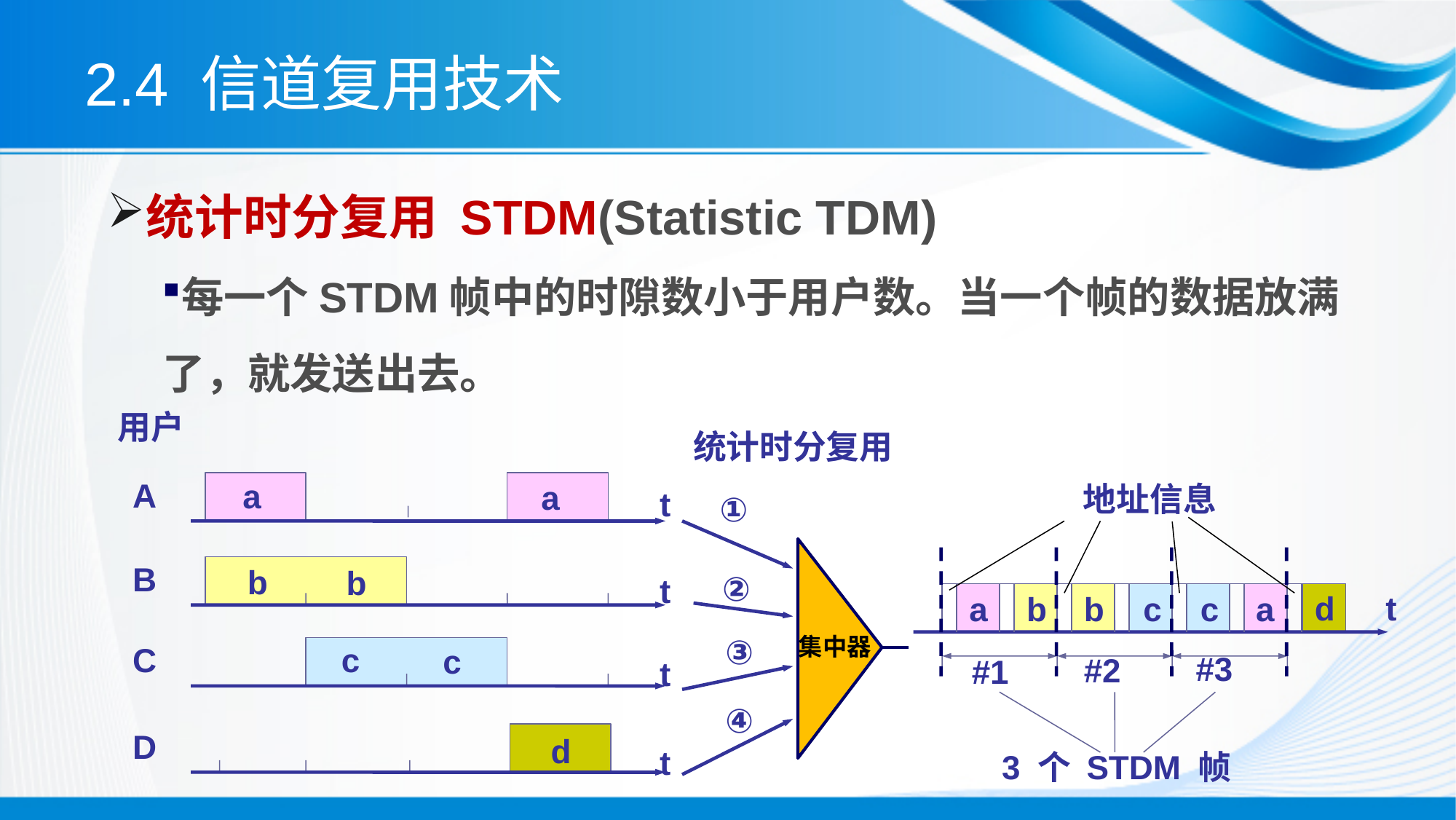

# 2.4 信道复用技术
统计时分复用 STDM(Statistic TDM)
每一个STDM帧中的时隙数小于用户数。当一个帧的数据放满了，就发送出去。
用户
统计时分复用
A
a
a

地址信息
t
①

B
b
b

②
t
t
d
a
b
b
c
c
a

③
集中器

C
c
c

#3
#2

#1
t

④

D

d
t
3 个 STDM 帧